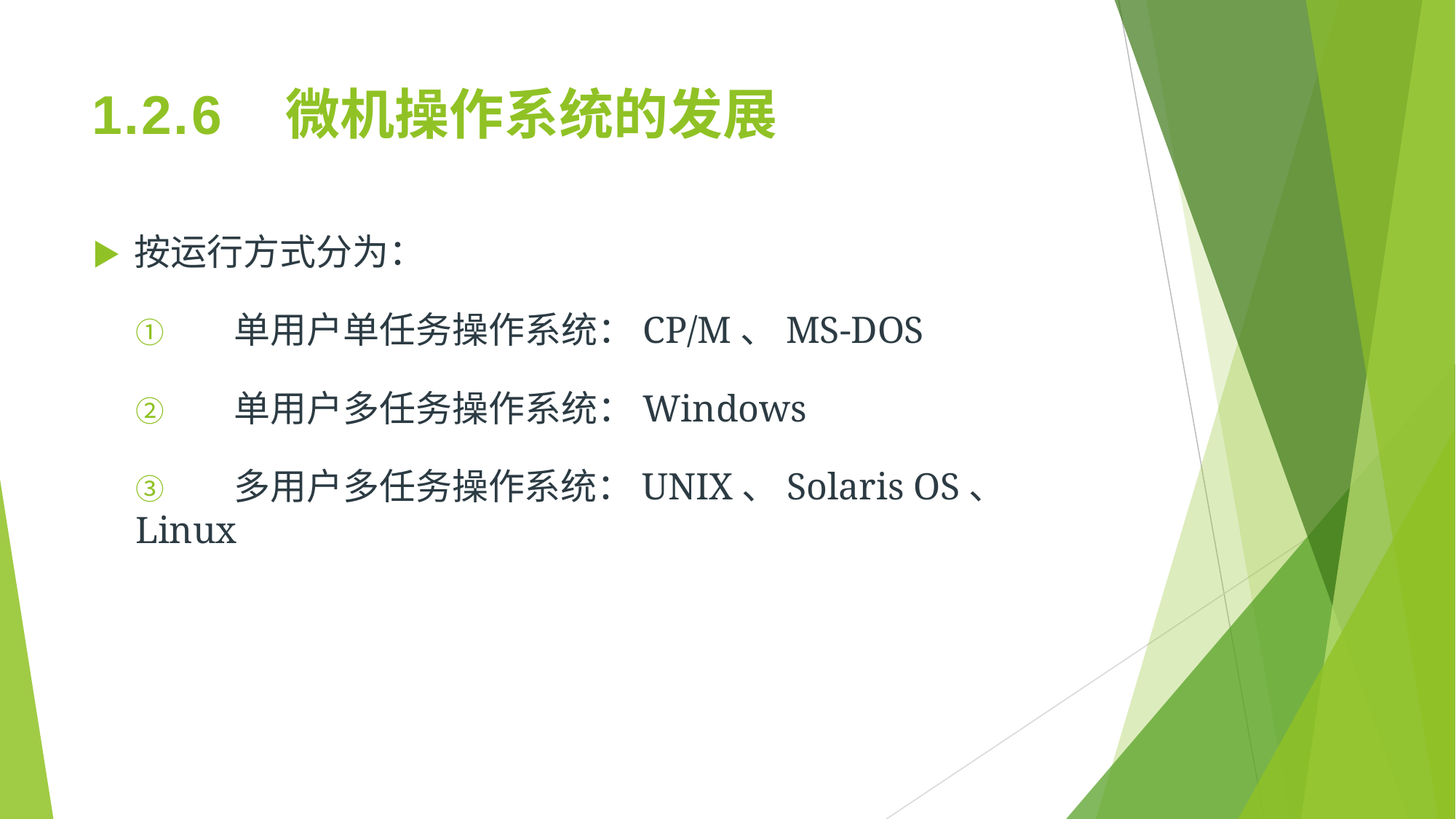

# 1.2.6	微机操作系统的发展
▶	按运行方式分为：

①	单用户单任务操作系统：CP/M、MS-DOS

②	单用户多任务操作系统：Windows

③	多用户多任务操作系统：UNIX、Solaris OS、Linux